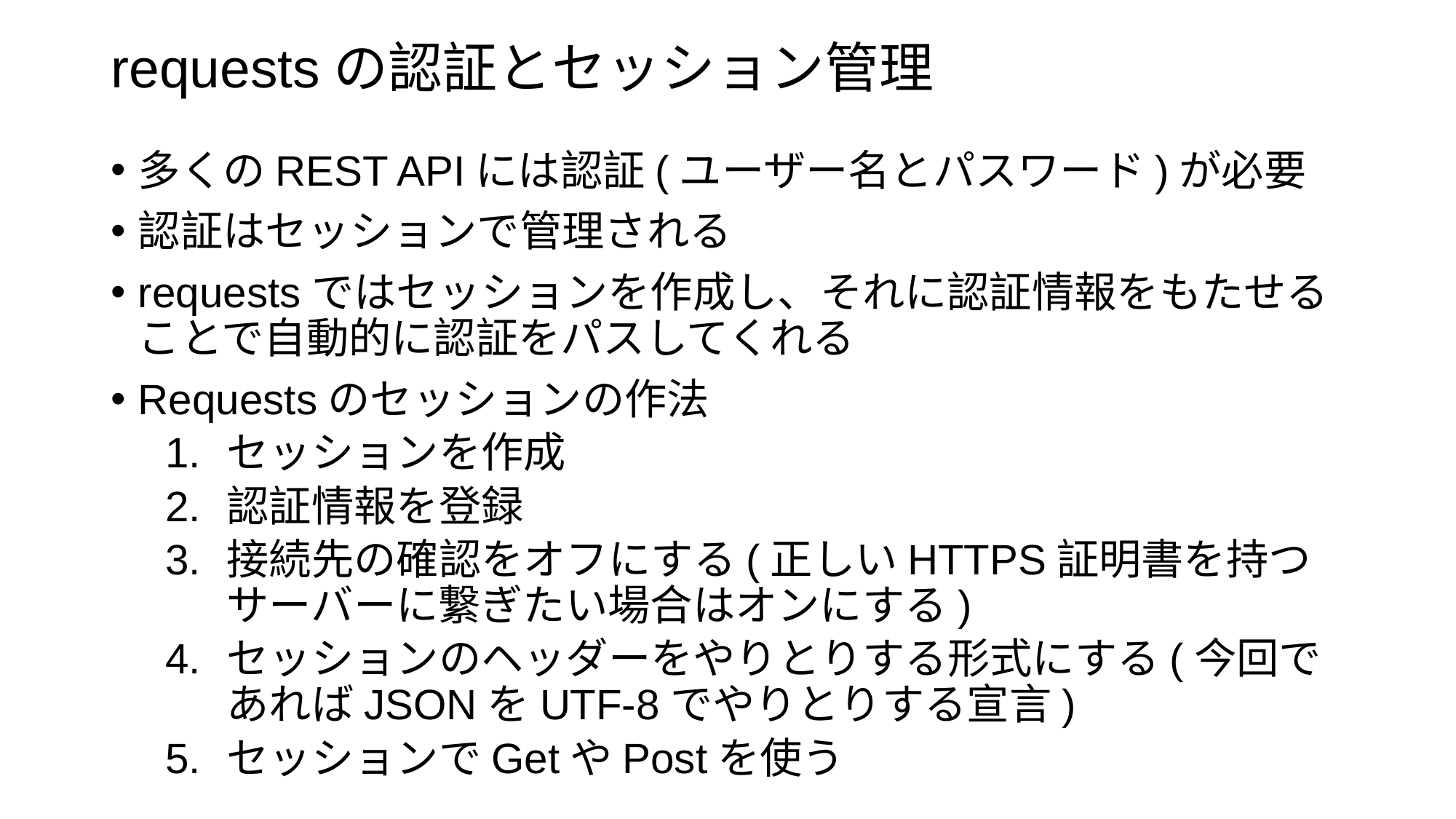

# requestsの認証とセッション管理
多くのREST APIには認証(ユーザー名とパスワード)が必要
認証はセッションで管理される
requestsではセッションを作成し、それに認証情報をもたせることで自動的に認証をパスしてくれる
Requestsのセッションの作法
セッションを作成
認証情報を登録
接続先の確認をオフにする(正しいHTTPS証明書を持つサーバーに繋ぎたい場合はオンにする)
セッションのヘッダーをやりとりする形式にする(今回であればJSONをUTF-8でやりとりする宣言)
セッションでGetやPostを使う